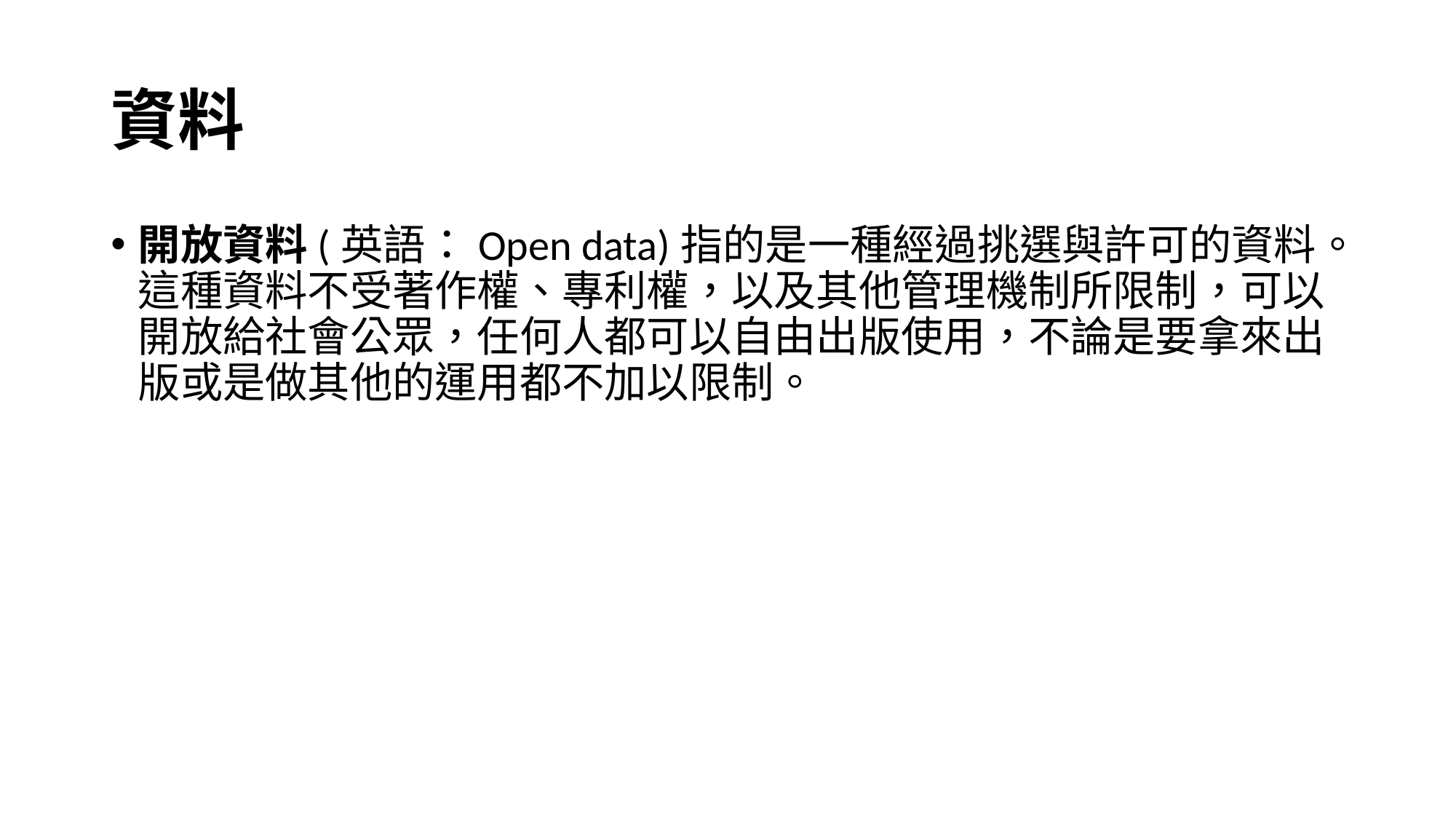

# 資料
開放資料(英語：Open data)指的是一種經過挑選與許可的資料。這種資料不受著作權、專利權，以及其他管理機制所限制，可以開放給社會公眾，任何人都可以自由出版使用，不論是要拿來出版或是做其他的運用都不加以限制。